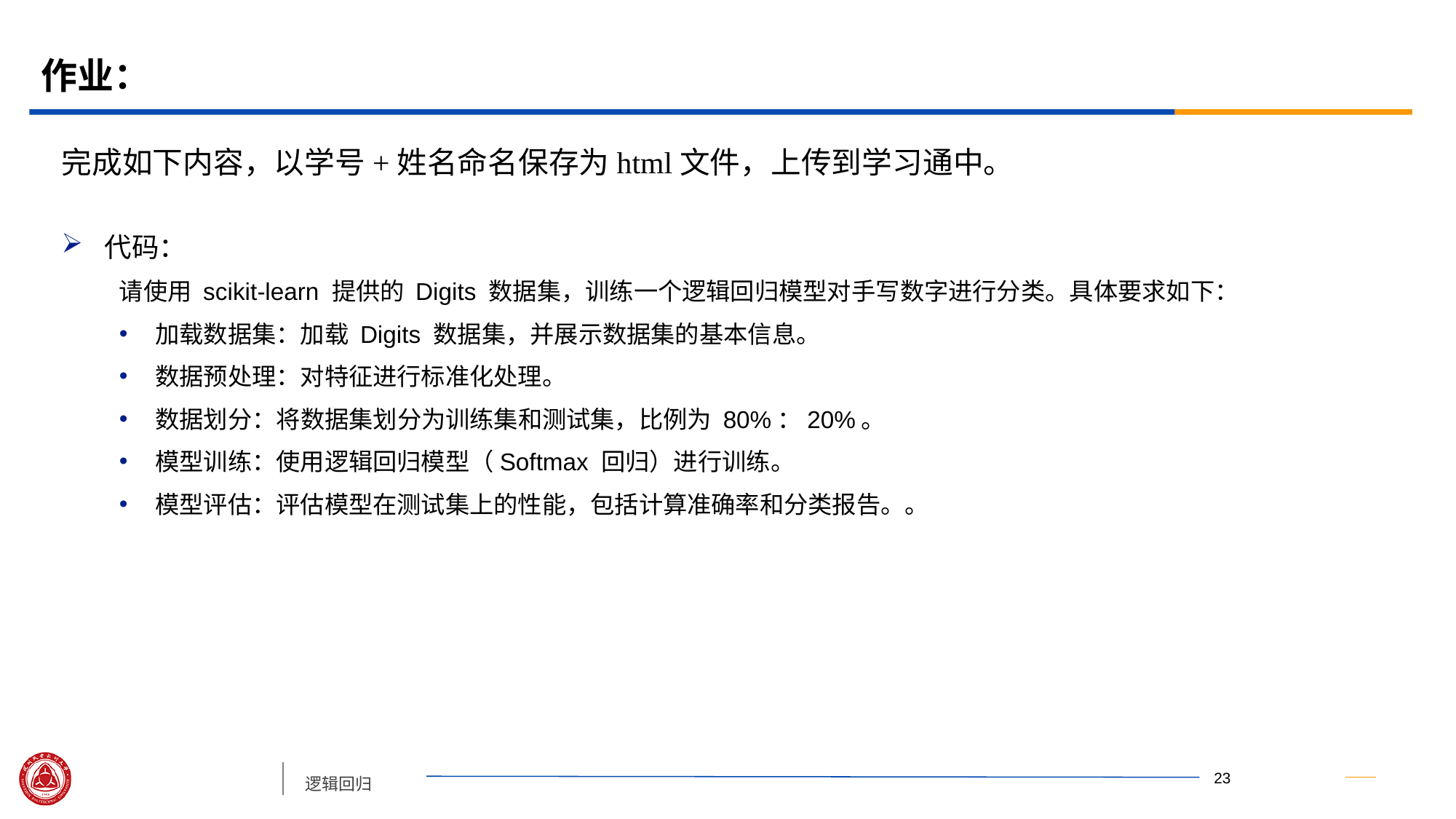

# 作业：
完成如下内容，以学号+姓名命名保存为html文件，上传到学习通中。
代码：
请使用 scikit-learn 提供的 Digits 数据集，训练一个逻辑回归模型对手写数字进行分类。具体要求如下：
加载数据集：加载 Digits 数据集，并展示数据集的基本信息。
数据预处理：对特征进行标准化处理。
数据划分：将数据集划分为训练集和测试集，比例为 80%：20%。
模型训练：使用逻辑回归模型（Softmax 回归）进行训练。
模型评估：评估模型在测试集上的性能，包括计算准确率和分类报告。。